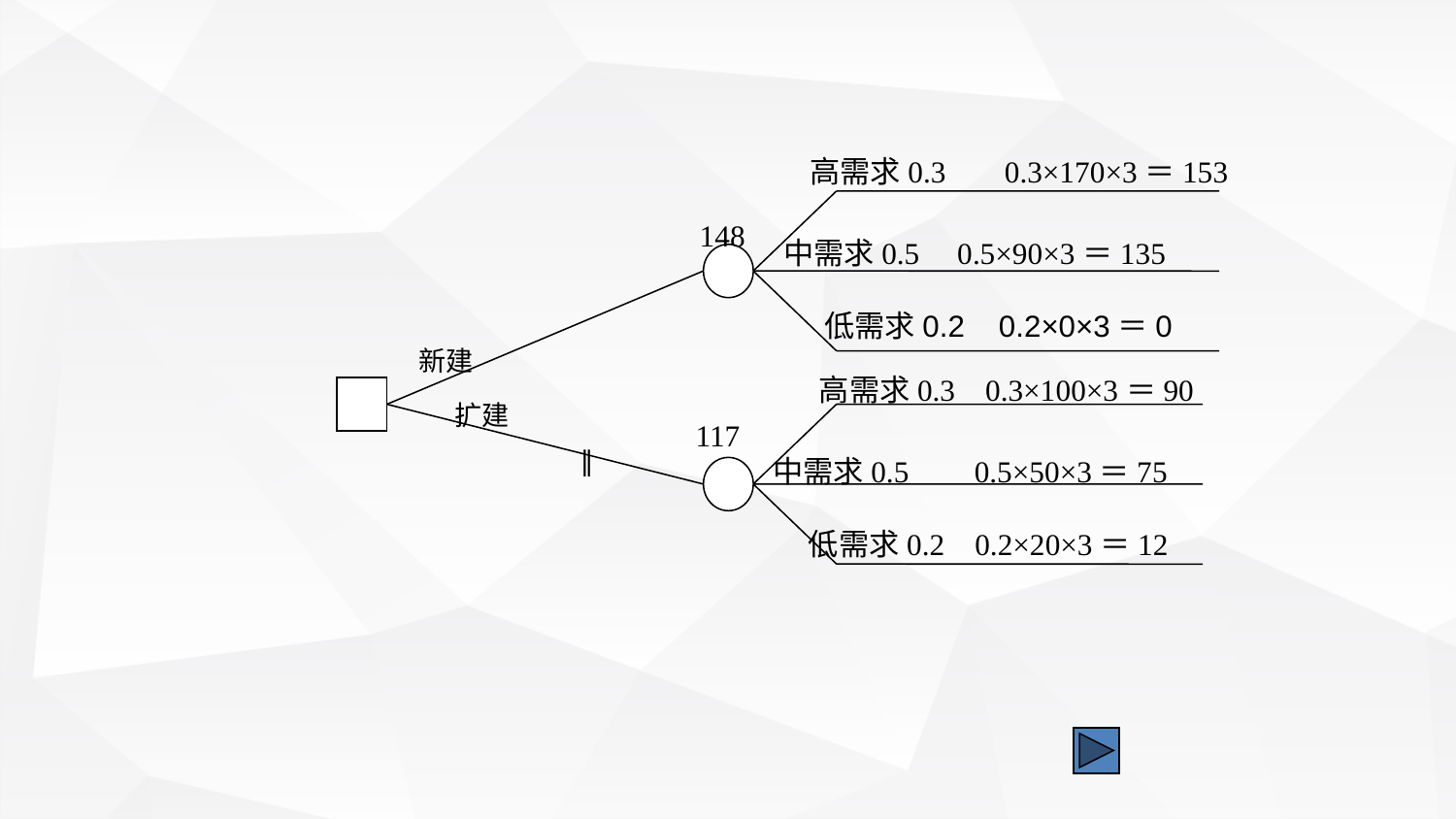

高需求0.3　  0.3×170×3＝153

148
中需求0.5     0.5×90×3＝135
低需求0.2    0.2×0×3＝0
新建
∥
扩建
117
高需求0.3    0.3×100×3＝90
中需求0.5　   0.5×50×3＝75
低需求0.2    0.2×20×3＝12

42